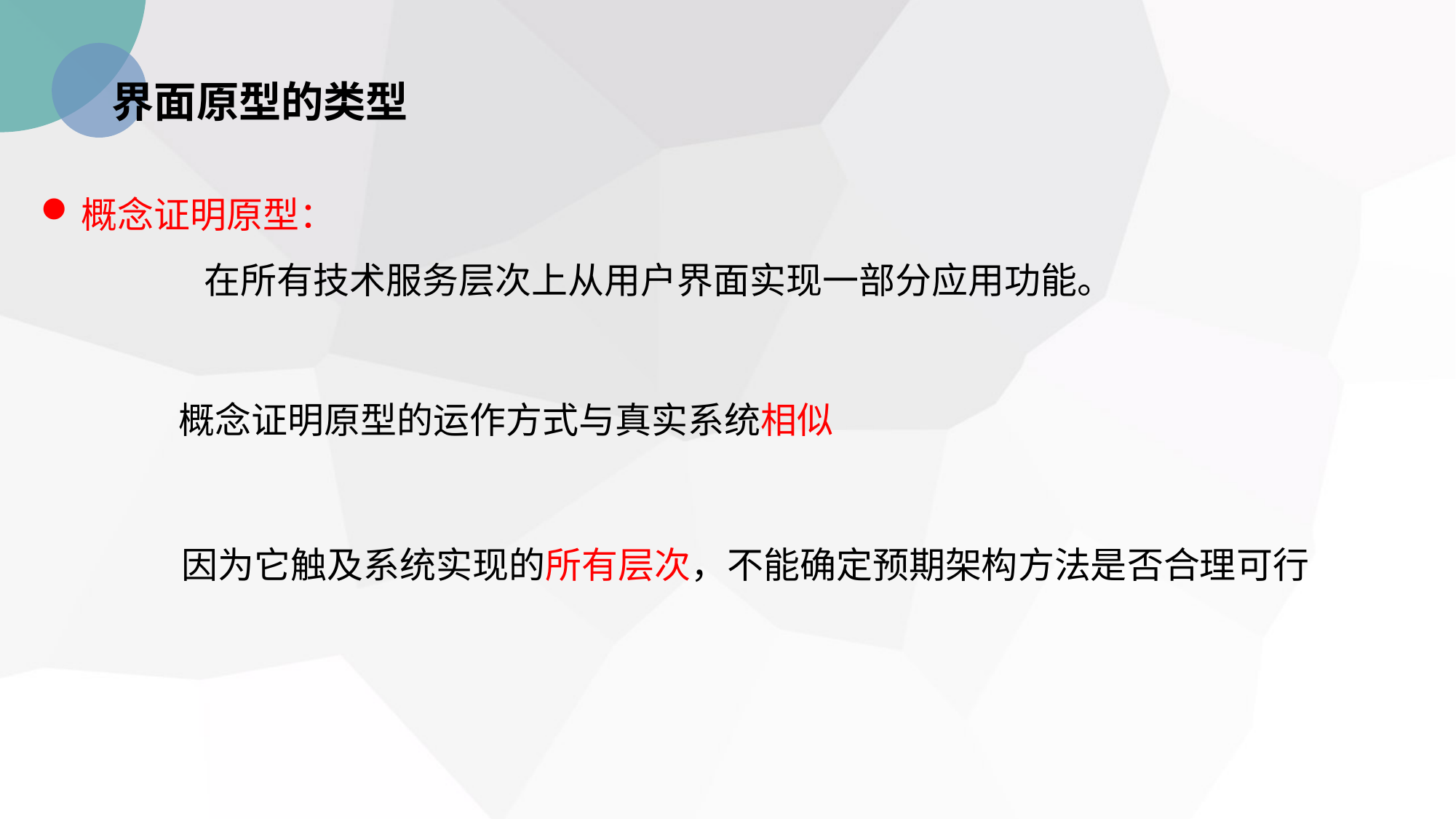

界面原型的类型
概念证明原型：
	在所有技术服务层次上从用户界面实现一部分应用功能。
概念证明原型的运作方式与真实系统相似
因为它触及系统实现的所有层次，不能确定预期架构方法是否合理可行